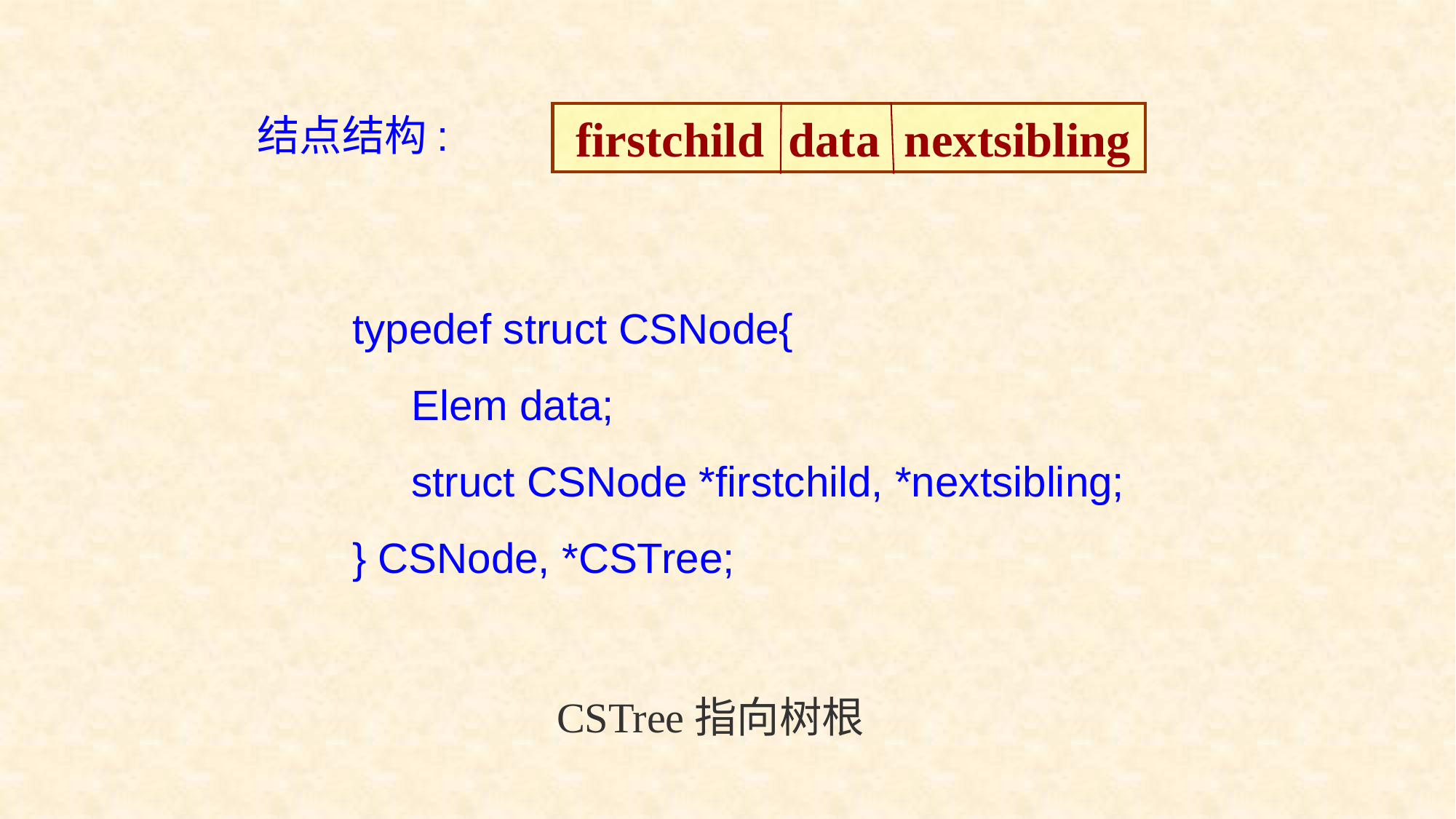

结点结构:
 firstchild  data  nextsibling

typedef struct CSNode{
     Elem data;
     struct CSNode *firstchild, *nextsibling;
} CSNode, *CSTree;
CSTree指向树根